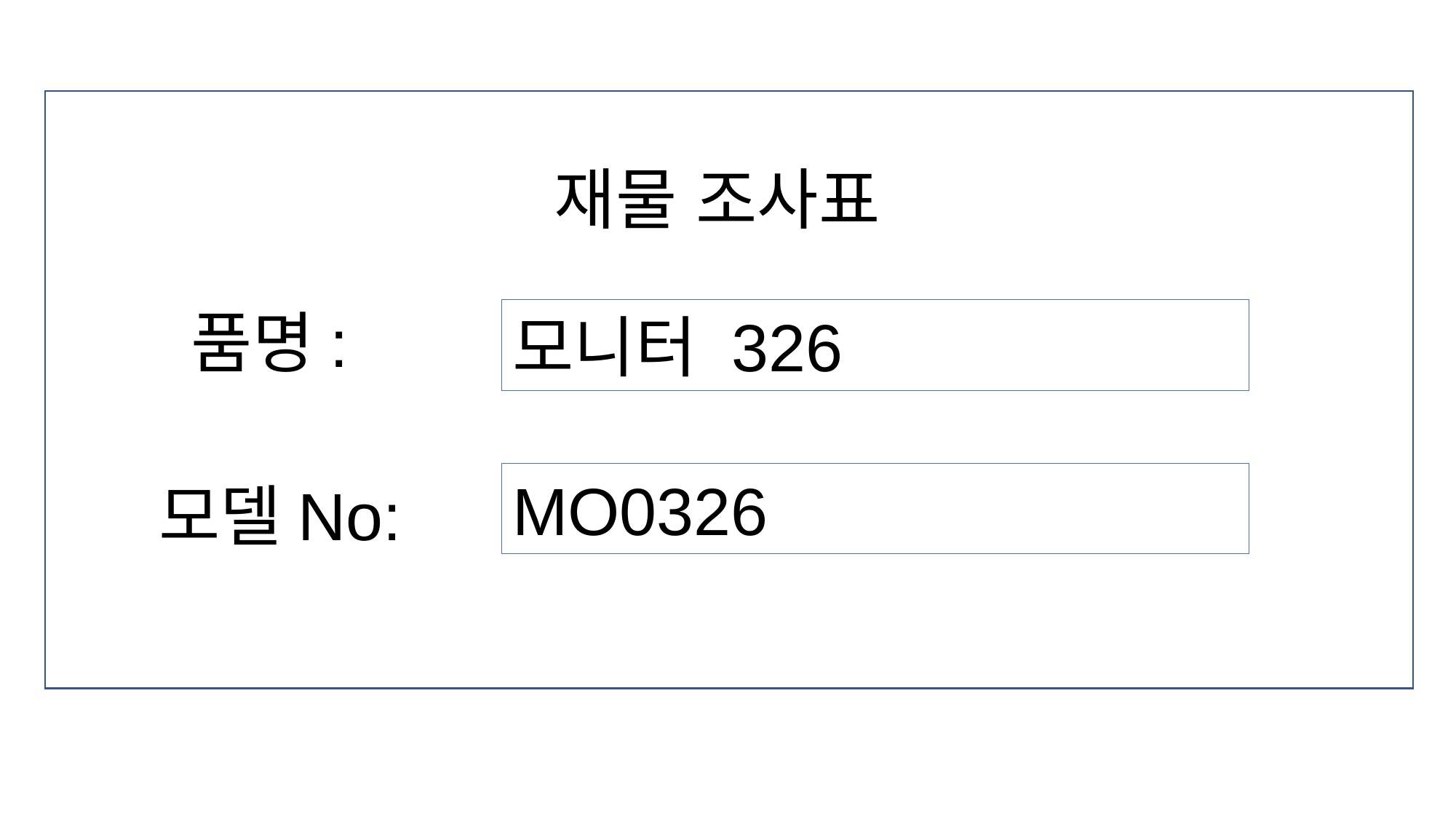

재물 조사표
품명:
모니터 326
MO0326
모델No: